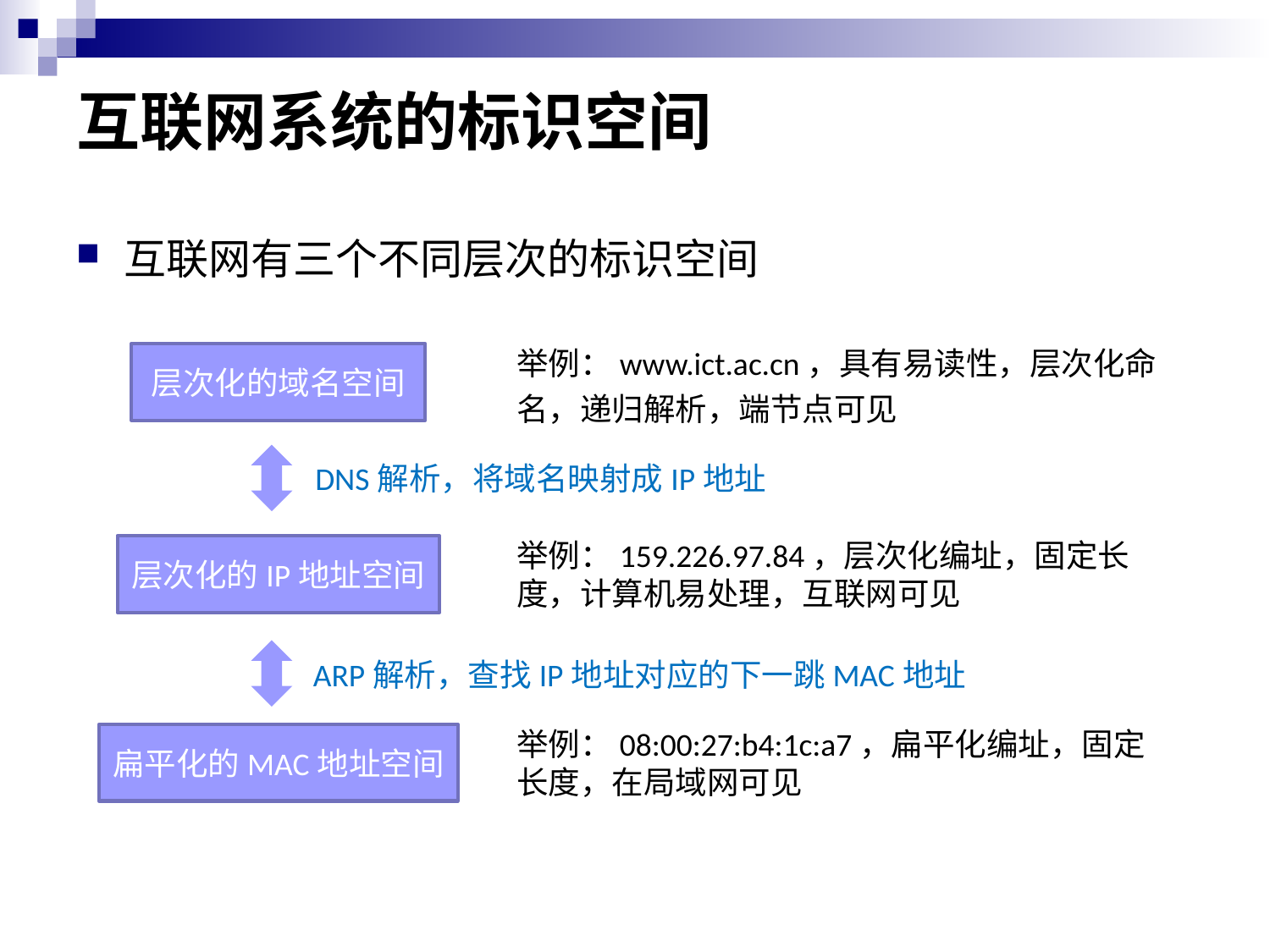

# 互联网系统的标识空间
互联网有三个不同层次的标识空间
举例：www.ict.ac.cn，具有易读性，层次化命名，递归解析，端节点可见
层次化的域名空间

DNS解析，将域名映射成IP地址
举例：159.226.97.84，层次化编址，固定长度，计算机易处理，互联网可见
层次化的IP地址空间

ARP解析，查找IP地址对应的下一跳MAC地址
举例：08:00:27:b4:1c:a7，扁平化编址，固定长度，在局域网可见
扁平化的MAC地址空间
16